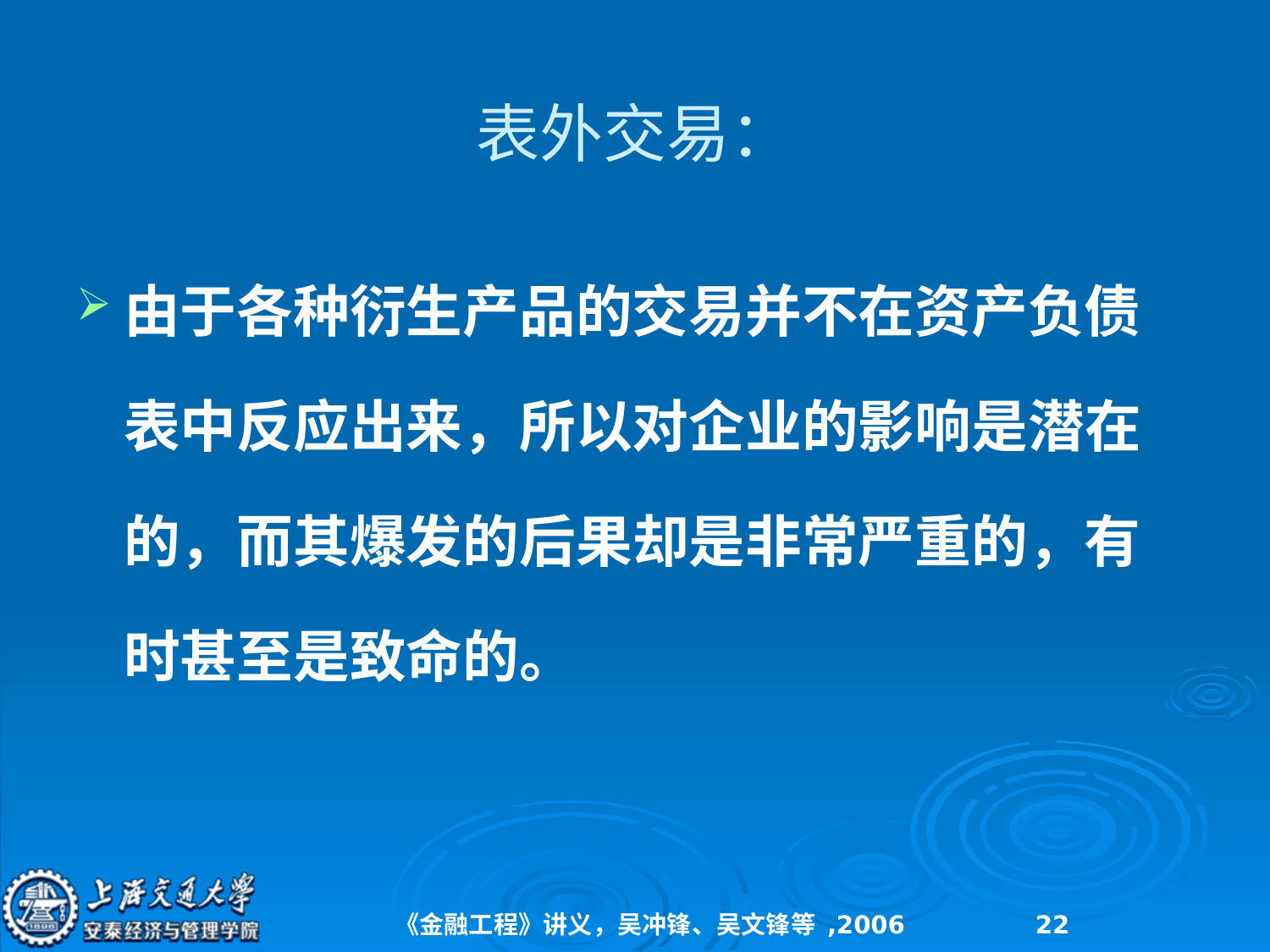

# 表外交易：
由于各种衍生产品的交易并不在资产负债表中反应出来，所以对企业的影响是潜在的，而其爆发的后果却是非常严重的，有时甚至是致命的。